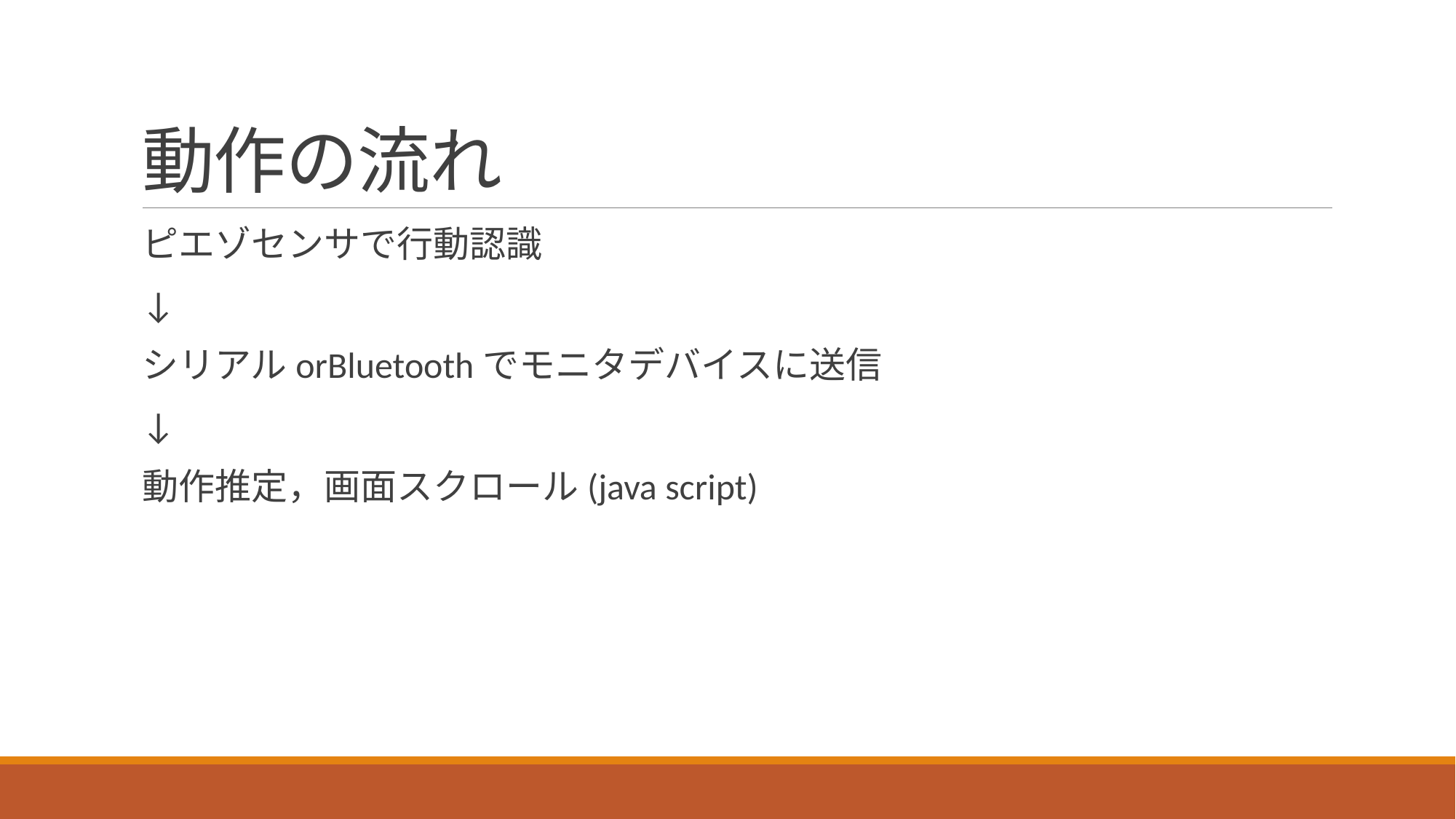

# 動作の流れ
ピエゾセンサで行動認識
↓
シリアルorBluetoothでモニタデバイスに送信
↓
動作推定，画面スクロール(java script)